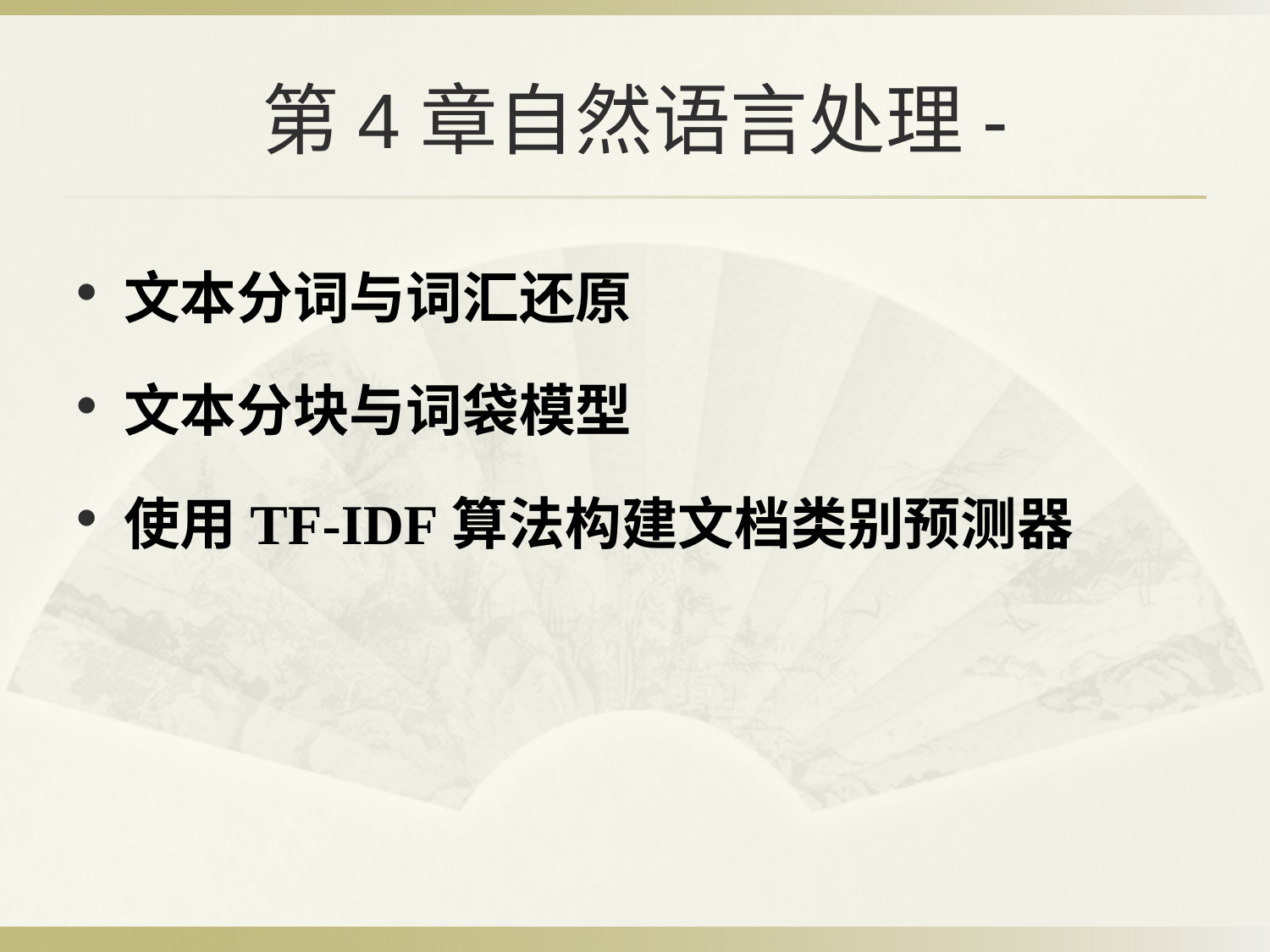

# 第4章自然语言处理-
文本分词与词汇还原
文本分块与词袋模型
使用TF-IDF算法构建文档类别预测器